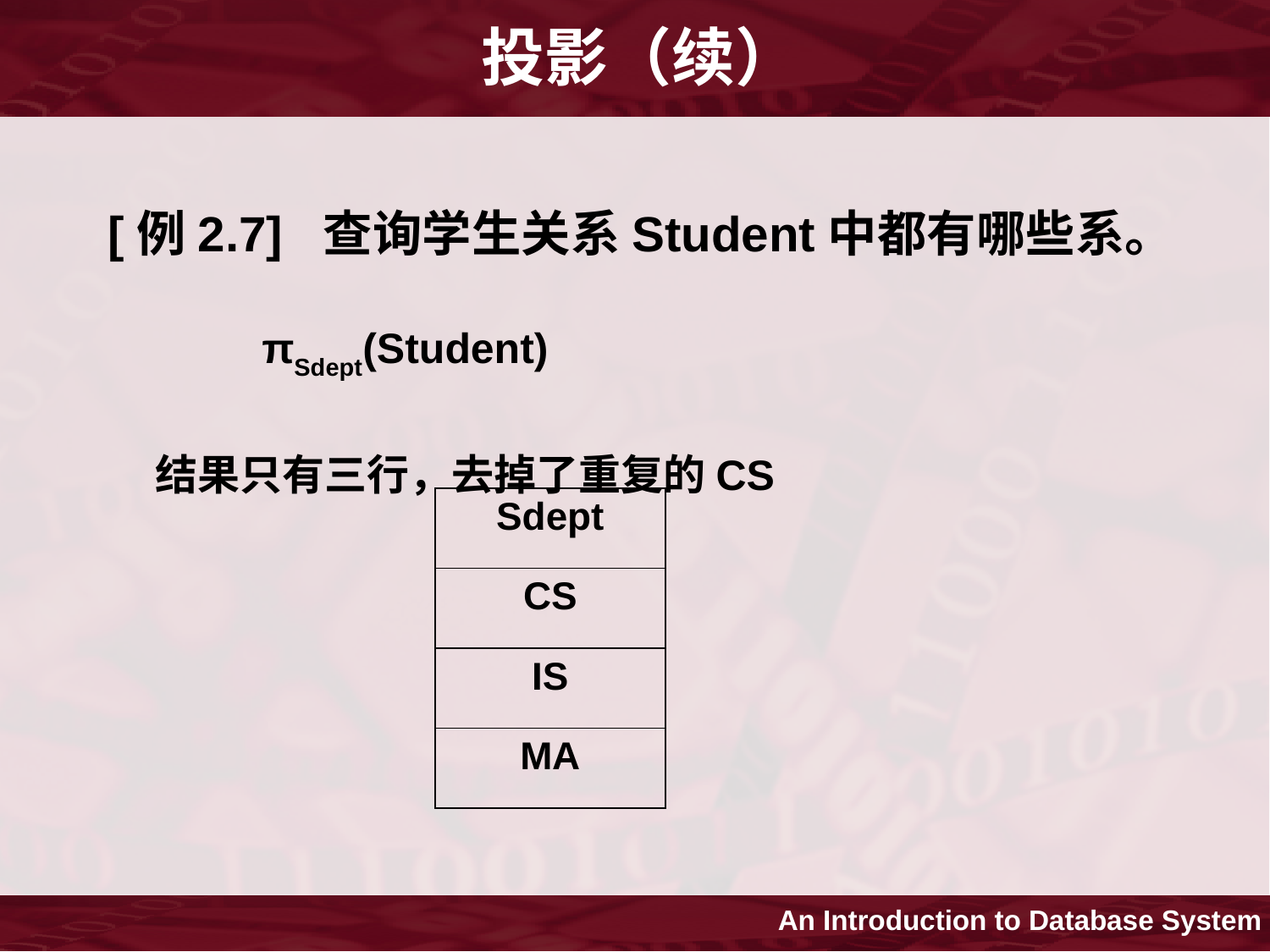

# 投影（续）
[例2.7]  查询学生关系Student中都有哪些系。
             πSdept(Student)

	结果只有三行，去掉了重复的CS
| Sdept |
| --- |
| CS |
| IS |
| MA |